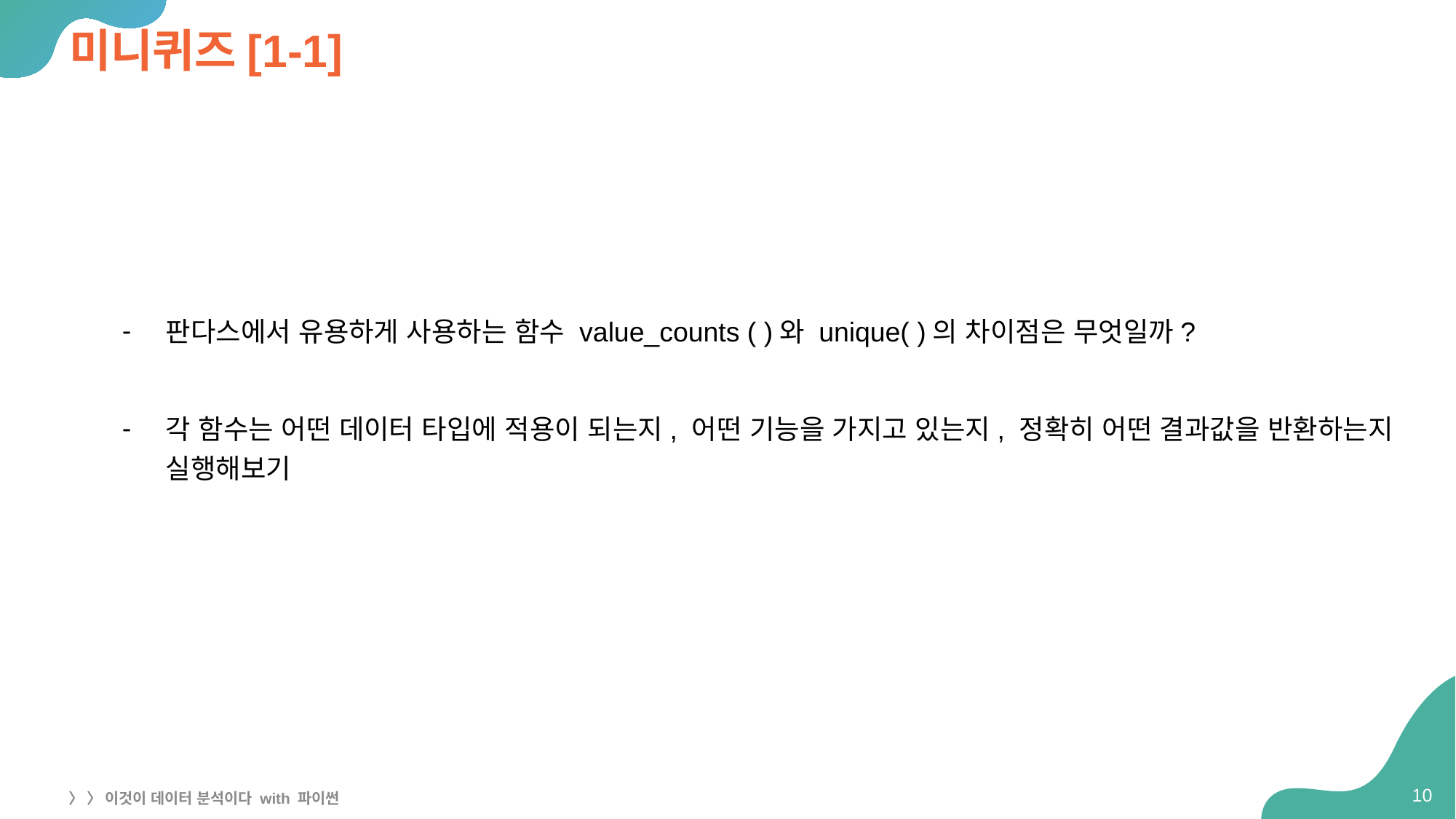

# 미니퀴즈[1-1]
판다스에서 유용하게 사용하는 함수 value_counts ( )와 unique( )의 차이점은 무엇일까?

각 함수는 어떤 데이터 타입에 적용이 되는지, 어떤 기능을 가지고 있는지, 정확히 어떤 결과값을 반환하는지 실행해보기
10
〉 〉 이것이 데이터 분석이다 with 파이썬